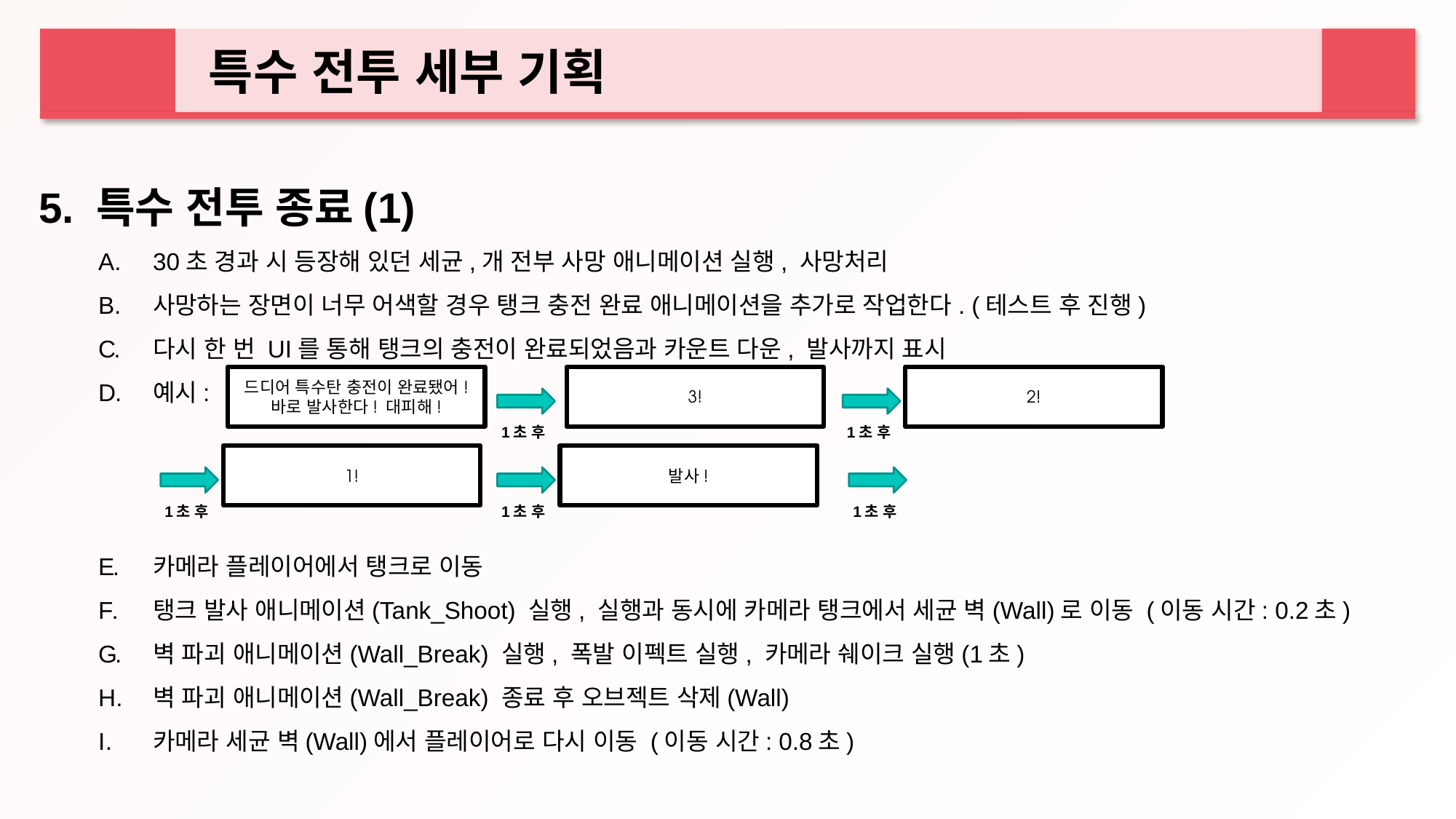

특수 전투 세부 기획

5. 특수 전투 종료(1)
30초 경과 시 등장해 있던 세균,개 전부 사망 애니메이션 실행, 사망처리
사망하는 장면이 너무 어색할 경우 탱크 충전 완료 애니메이션을 추가로 작업한다. (테스트 후 진행)
다시 한 번 UI를 통해 탱크의 충전이 완료되었음과 카운트 다운, 발사까지 표시
예시:

카메라 플레이어에서 탱크로 이동
탱크 발사 애니메이션(Tank_Shoot) 실행, 실행과 동시에 카메라 탱크에서 세균 벽(Wall)로 이동 (이동 시간: 0.2초)
벽 파괴 애니메이션(Wall_Break) 실행, 폭발 이펙트 실행, 카메라 쉐이크 실행(1초)
벽 파괴 애니메이션(Wall_Break) 종료 후 오브젝트 삭제(Wall)
카메라 세균 벽(Wall)에서 플레이어로 다시 이동 (이동 시간: 0.8초)
드디어 특수탄 충전이 완료됐어!
바로 발사한다! 대피해!
3!
2!

1초 후
1초 후
1!
발사!

1초 후
1초 후
1초 후